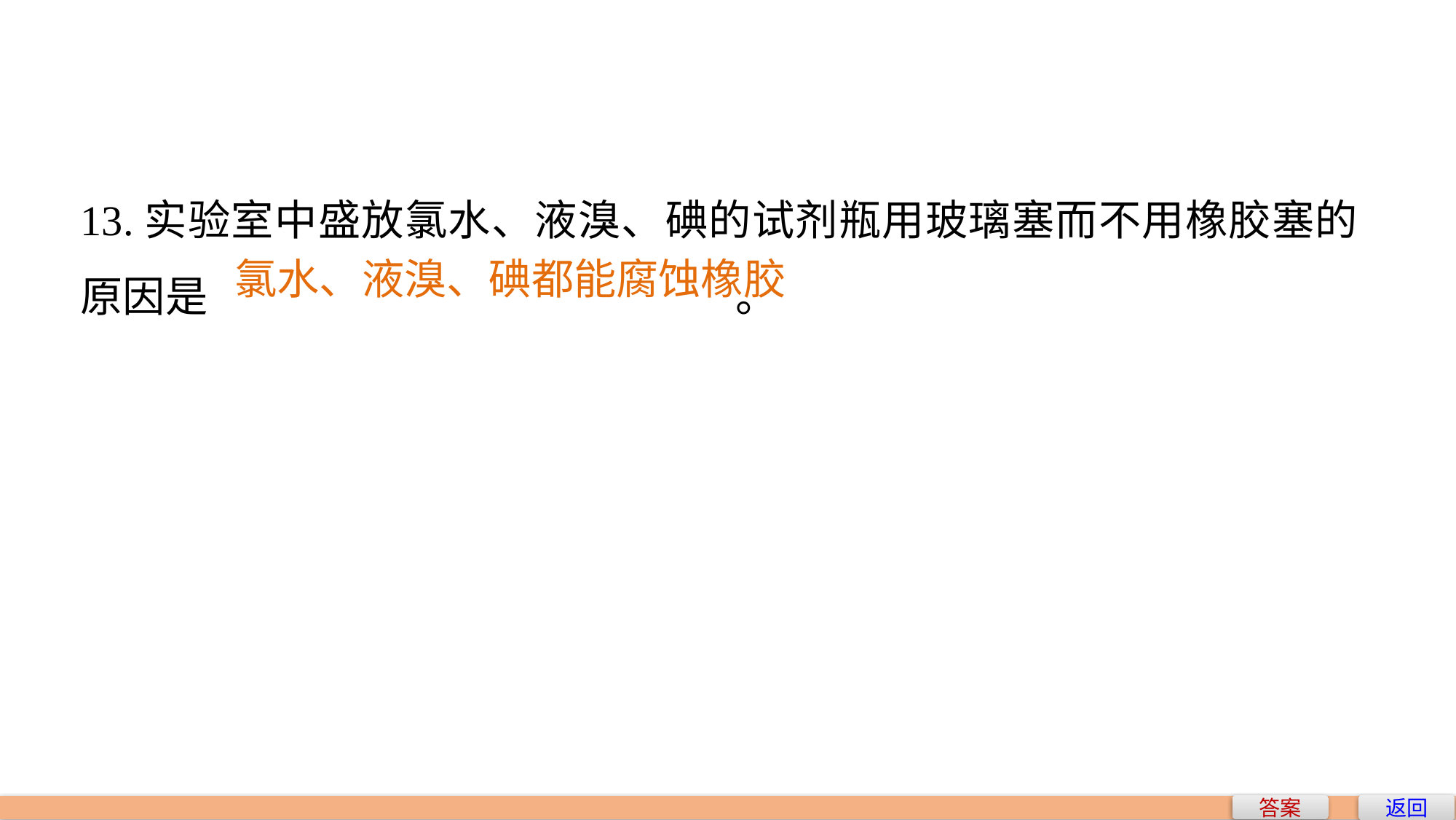

13.实验室中盛放氯水、液溴、碘的试剂瓶用玻璃塞而不用橡胶塞的原因是					。
氯水、液溴、碘都能腐蚀橡胶
返回
答案